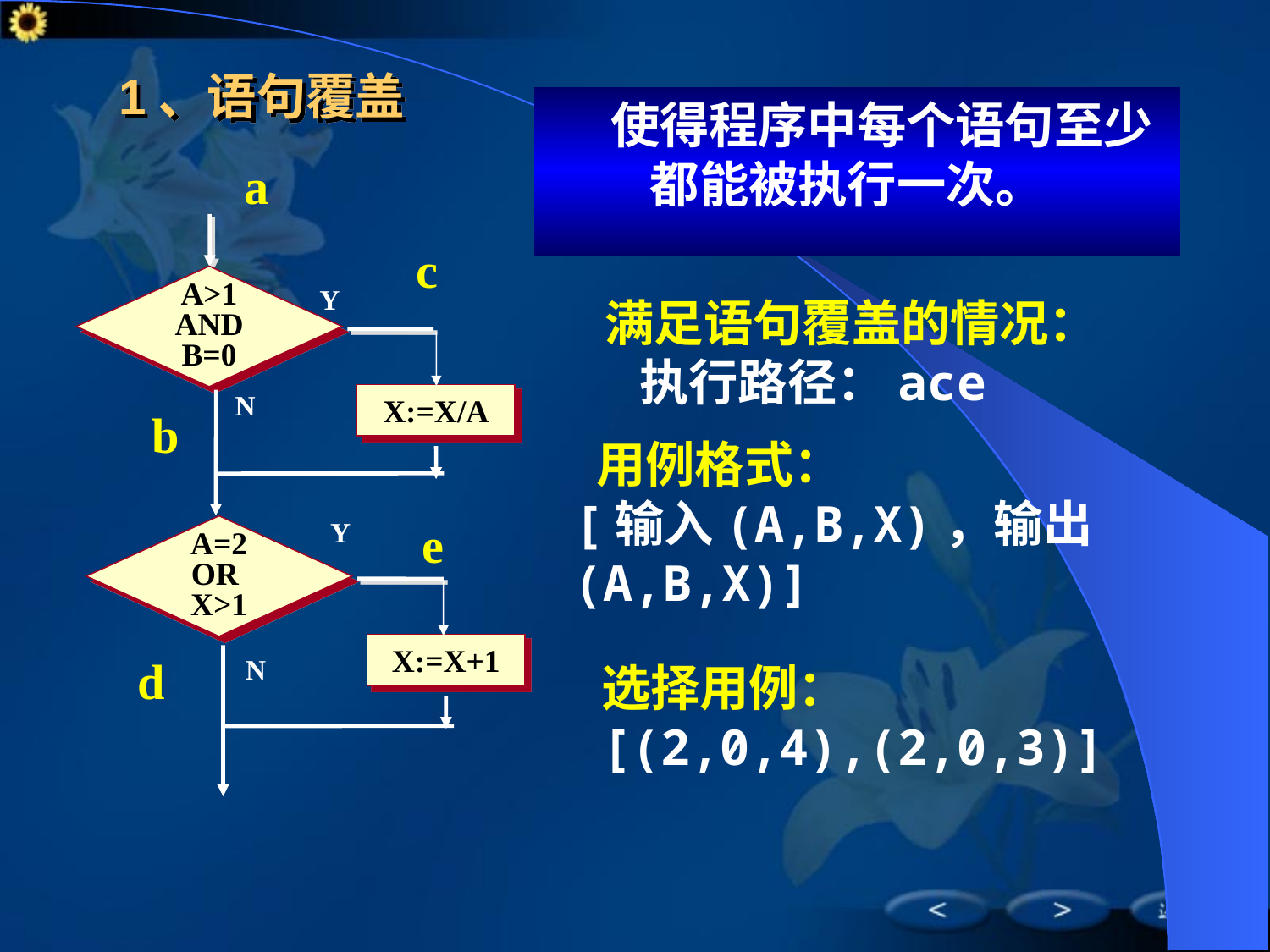

# 1、语句覆盖
使得程序中每个语句至少都能被执行一次。
a

c
A>1
AND
B=0
Y
满足语句覆盖的情况：
  执行路径：ace

N
X:=X/A

b

 用例格式：
[输入(A,B,X)，输出(A,B,X)]

Y
e
A=2
OR
X>1

X:=X+1
d
N

选择用例：
[(2,0,4),(2,0,3)]